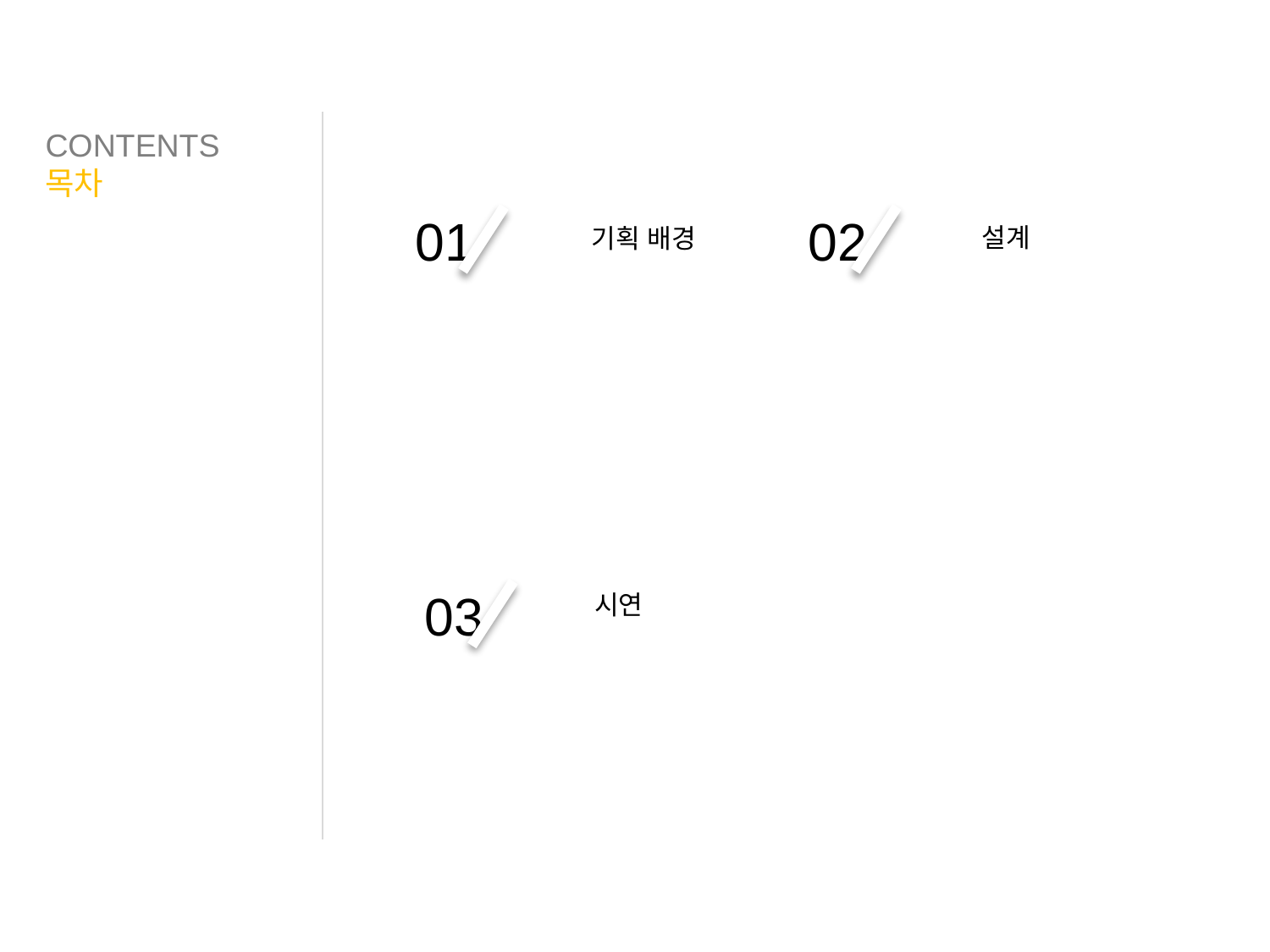

CONTENTS 목차
01
기획 배경
02
설계
03
시연